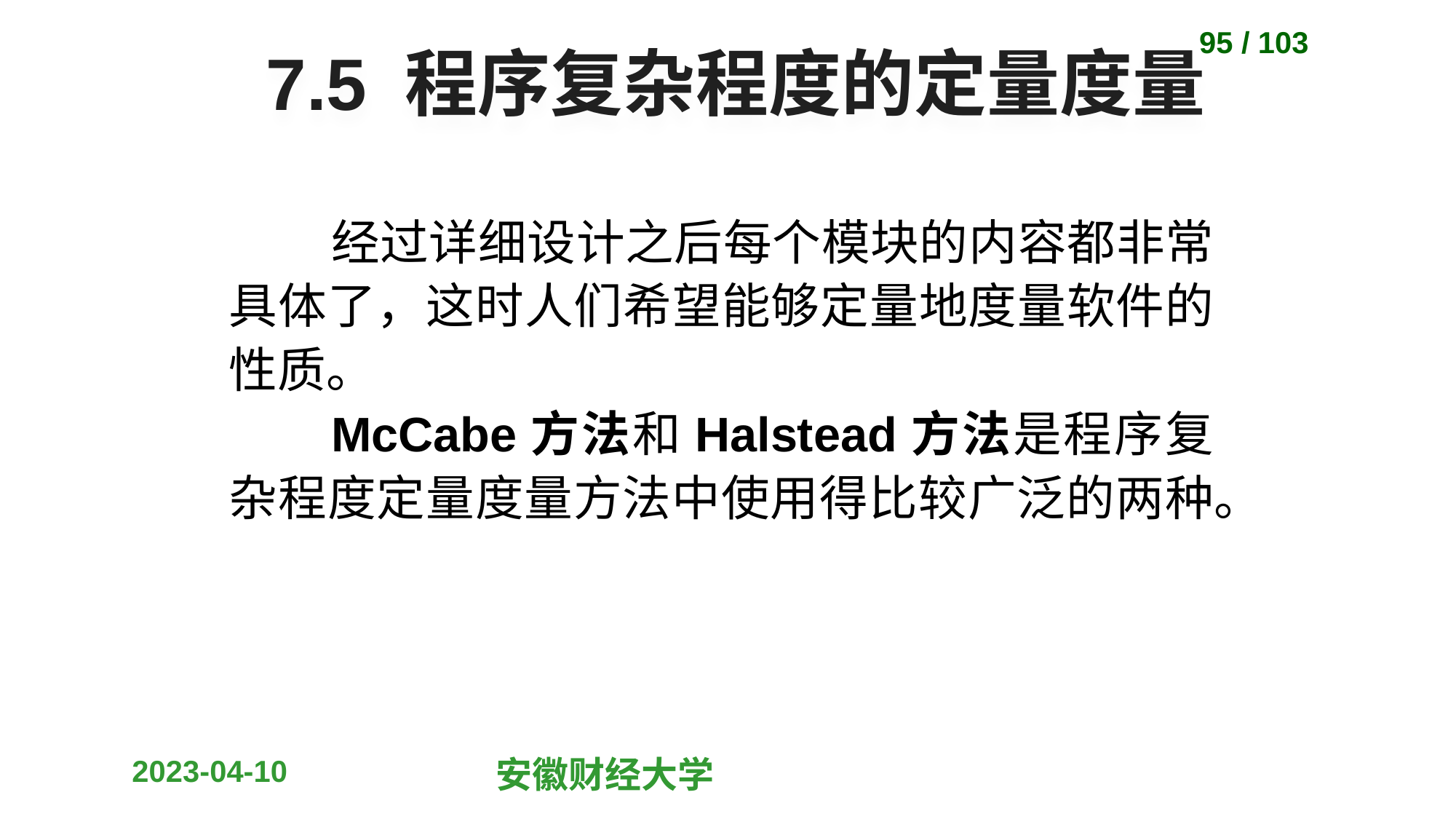

95 / 103
# 7.5 程序复杂程度的定量度量
经过详细设计之后每个模块的内容都非常具体了，这时人们希望能够定量地度量软件的性质。
McCabe方法和Halstead方法是程序复杂程度定量度量方法中使用得比较广泛的两种。
2023-04-10
安徽财经大学